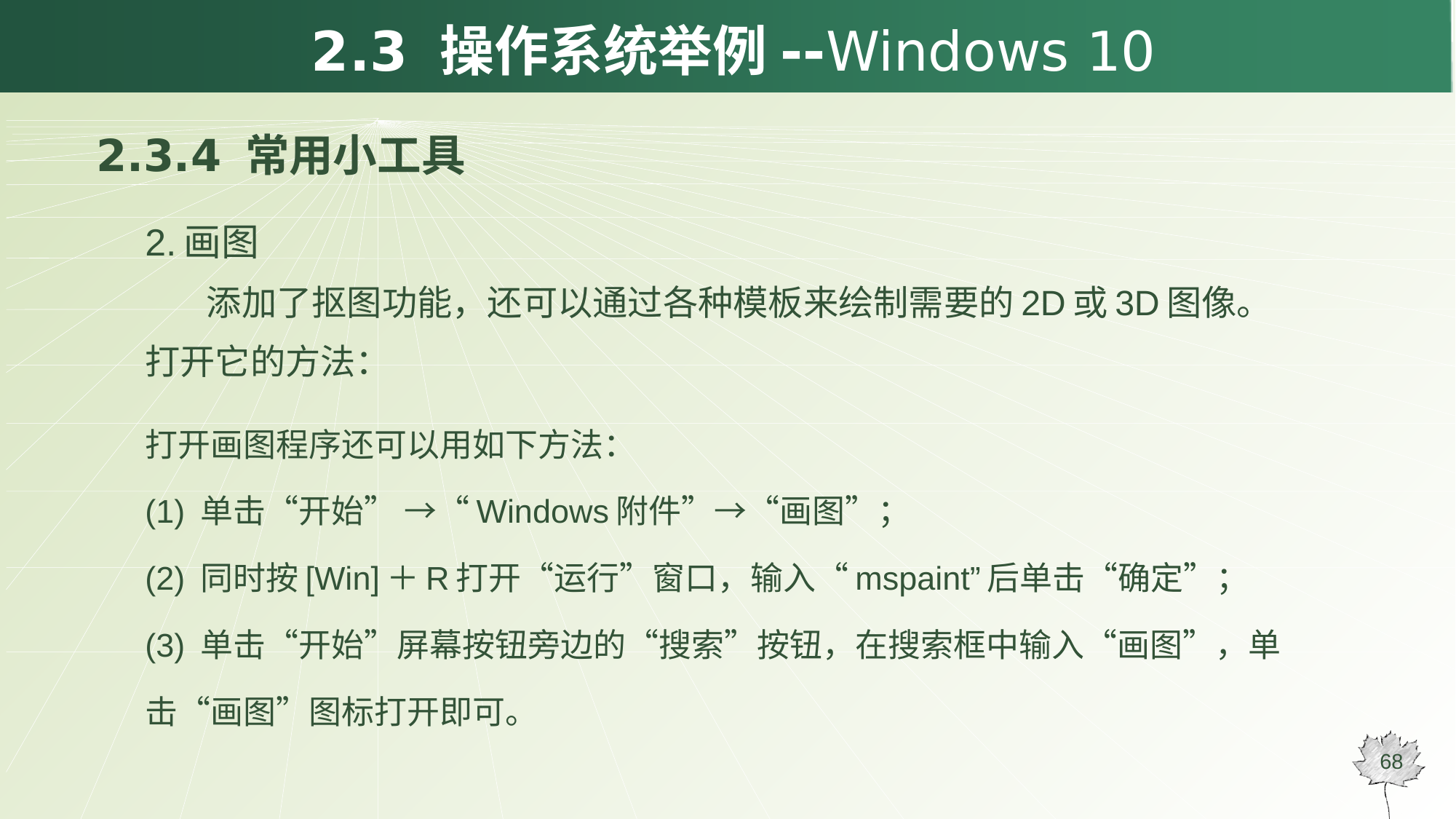

# 2.3 操作系统举例--Windows 10
2.3.4 常用小工具
2.画图
添加了抠图功能，还可以通过各种模板来绘制需要的2D或3D图像。打开它的方法：
打开画图程序还可以用如下方法：
(1) 单击“开始” →“Windows附件”→“画图”；
(2) 同时按[Win]＋R打开“运行”窗口，输入“mspaint”后单击“确定”；
(3) 单击“开始”屏幕按钮旁边的“搜索”按钮，在搜索框中输入“画图”，单击“画图”图标打开即可。
68